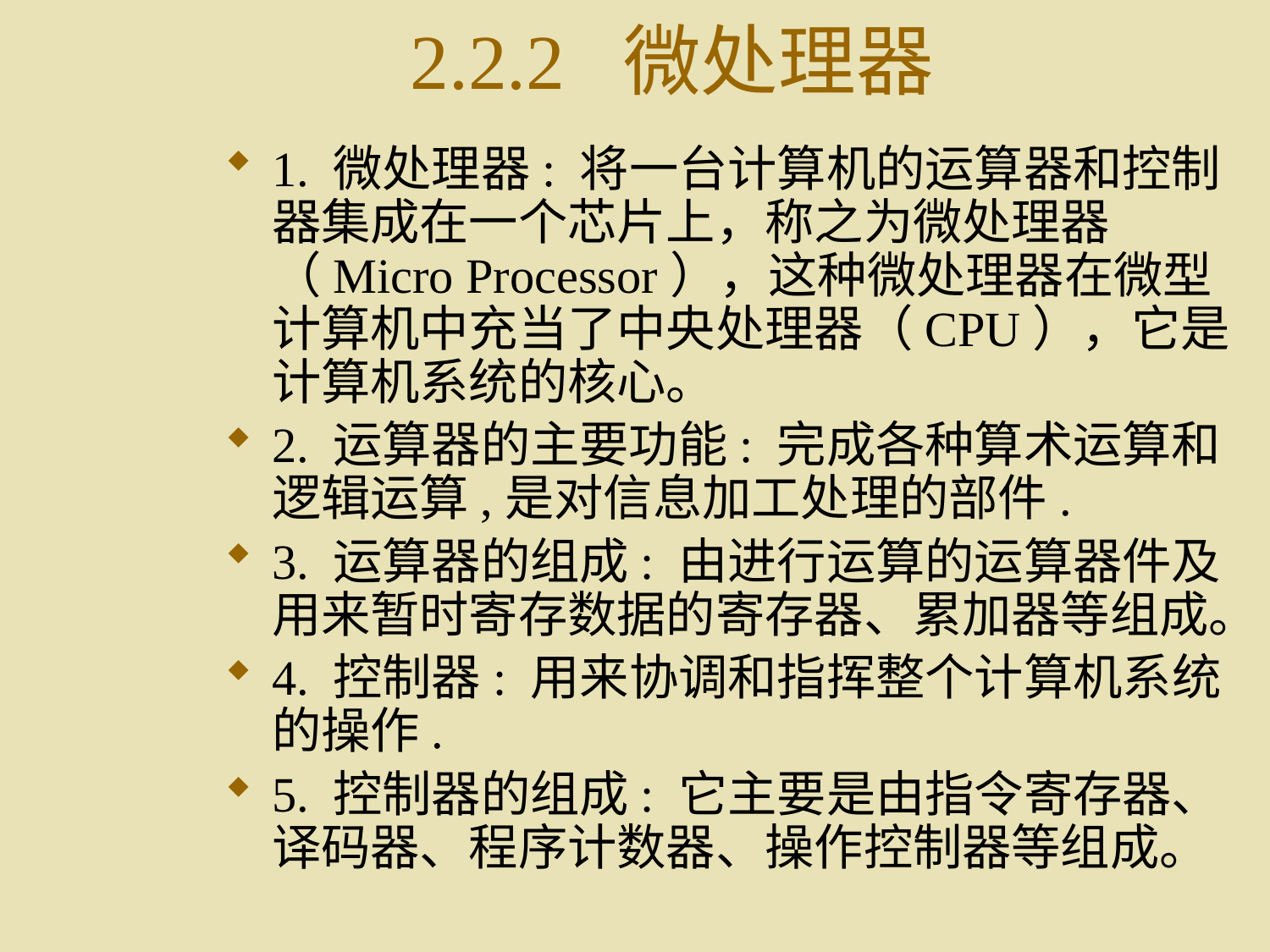

# 2.2.2  微处理器
1. 微处理器: 将一台计算机的运算器和控制器集成在一个芯片上，称之为微处理器（Micro Processor），这种微处理器在微型计算机中充当了中央处理器（CPU），它是计算机系统的核心。
2. 运算器的主要功能: 完成各种算术运算和逻辑运算,是对信息加工处理的部件.
3. 运算器的组成: 由进行运算的运算器件及用来暂时寄存数据的寄存器、累加器等组成。
4. 控制器: 用来协调和指挥整个计算机系统的操作.
5. 控制器的组成: 它主要是由指令寄存器、译码器、程序计数器、操作控制器等组成。